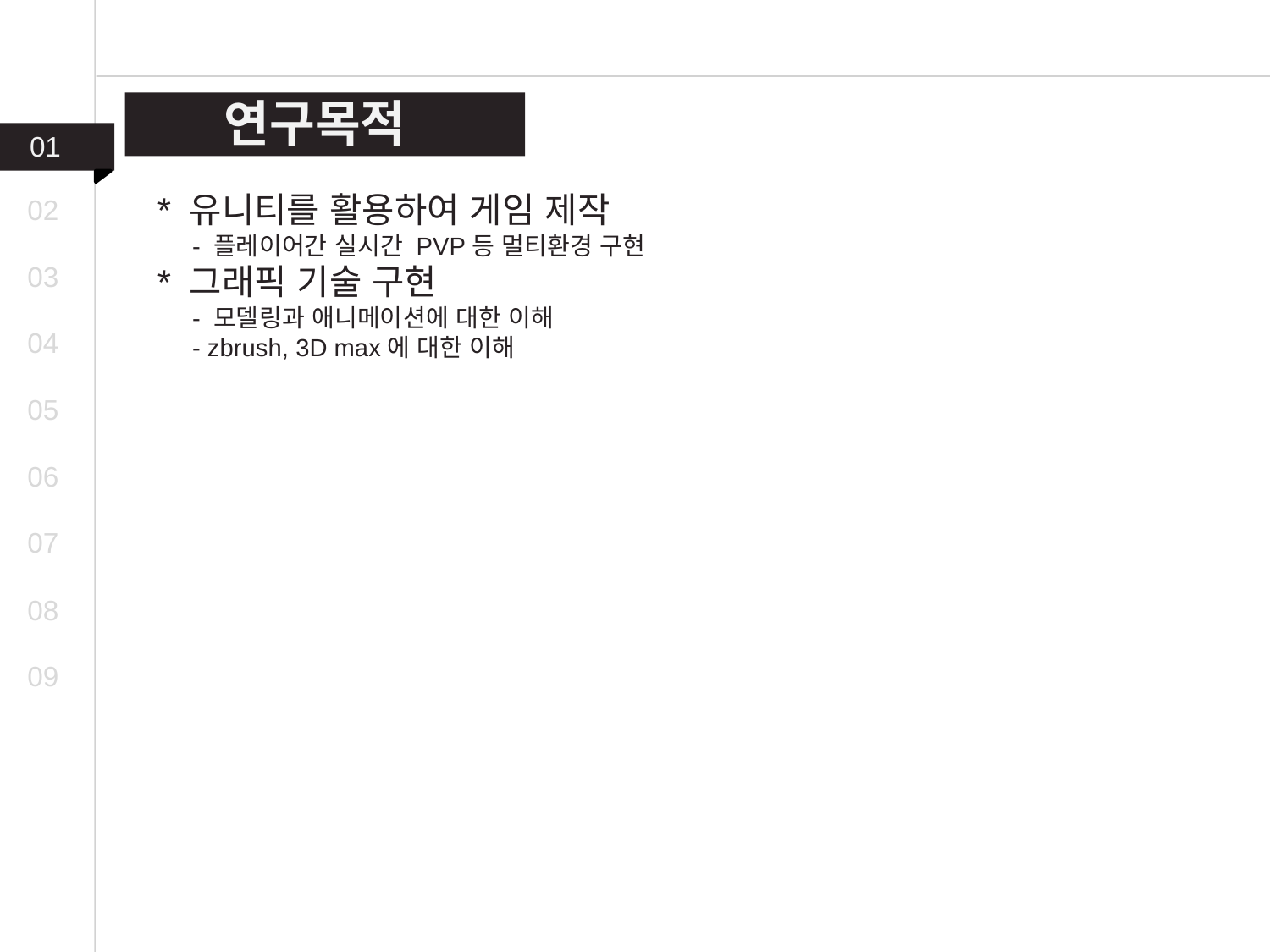

연구목적

01

* 유니티를 활용하여 게임 제작
     - 플레이어간 실시간 PVP등 멀티환경 구현
* 그래픽 기술 구현
     - 모델링과 애니메이션에 대한 이해
     - zbrush, 3D max에 대한 이해
02
03
04
05
06
07
08
09